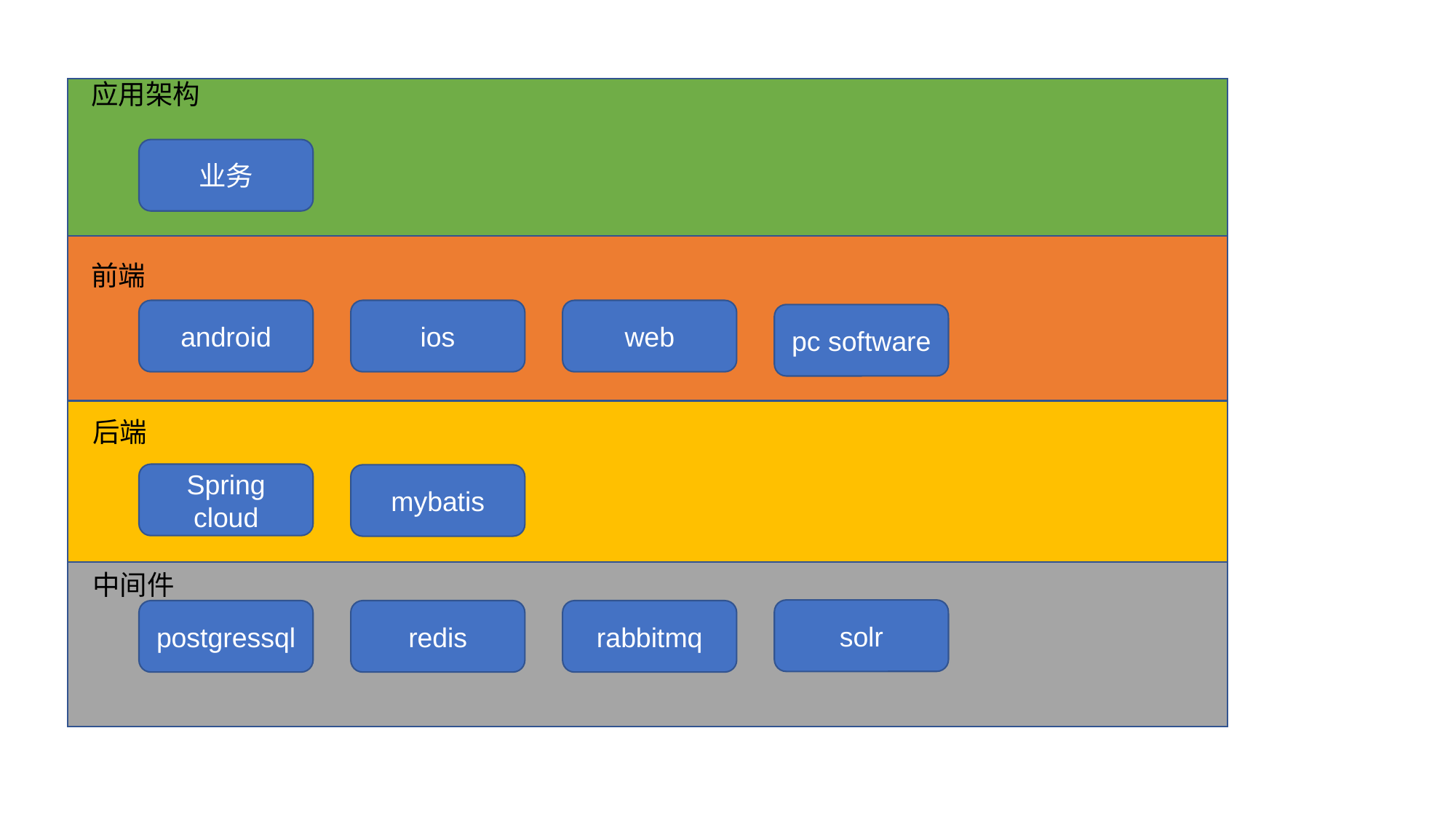

应用架构

业务

前端
android
ios
web
pc software

后端
Spring cloud
mybatis

中间件
solr
postgressql
redis
rabbitmq